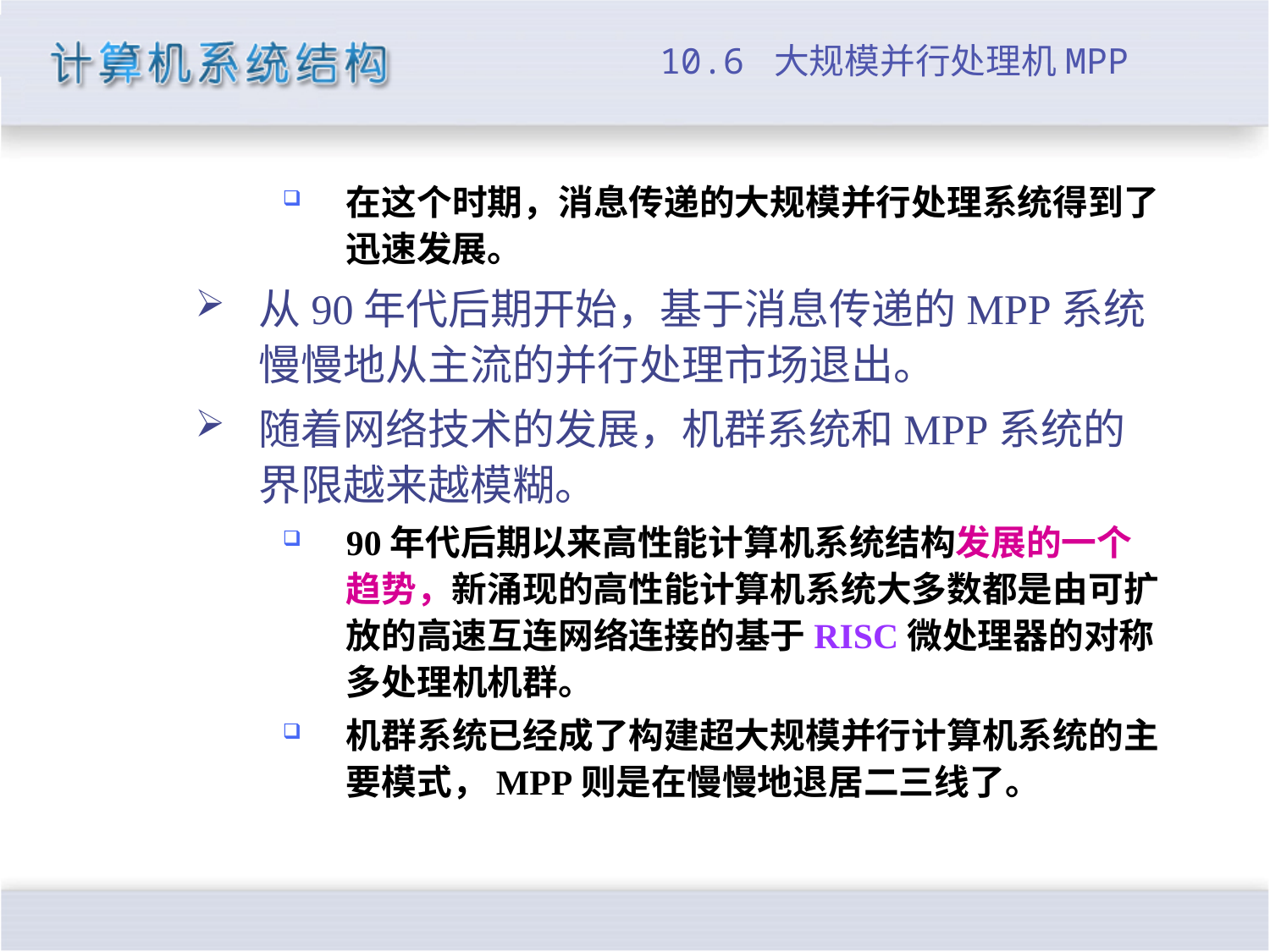

# 10.6 大规模并行处理机MPP
在这个时期，消息传递的大规模并行处理系统得到了迅速发展。
从90年代后期开始，基于消息传递的MPP系统慢慢地从主流的并行处理市场退出。
随着网络技术的发展，机群系统和MPP系统的界限越来越模糊。
90年代后期以来高性能计算机系统结构发展的一个趋势，新涌现的高性能计算机系统大多数都是由可扩放的高速互连网络连接的基于RISC微处理器的对称多处理机机群。
机群系统已经成了构建超大规模并行计算机系统的主要模式，MPP则是在慢慢地退居二三线了。